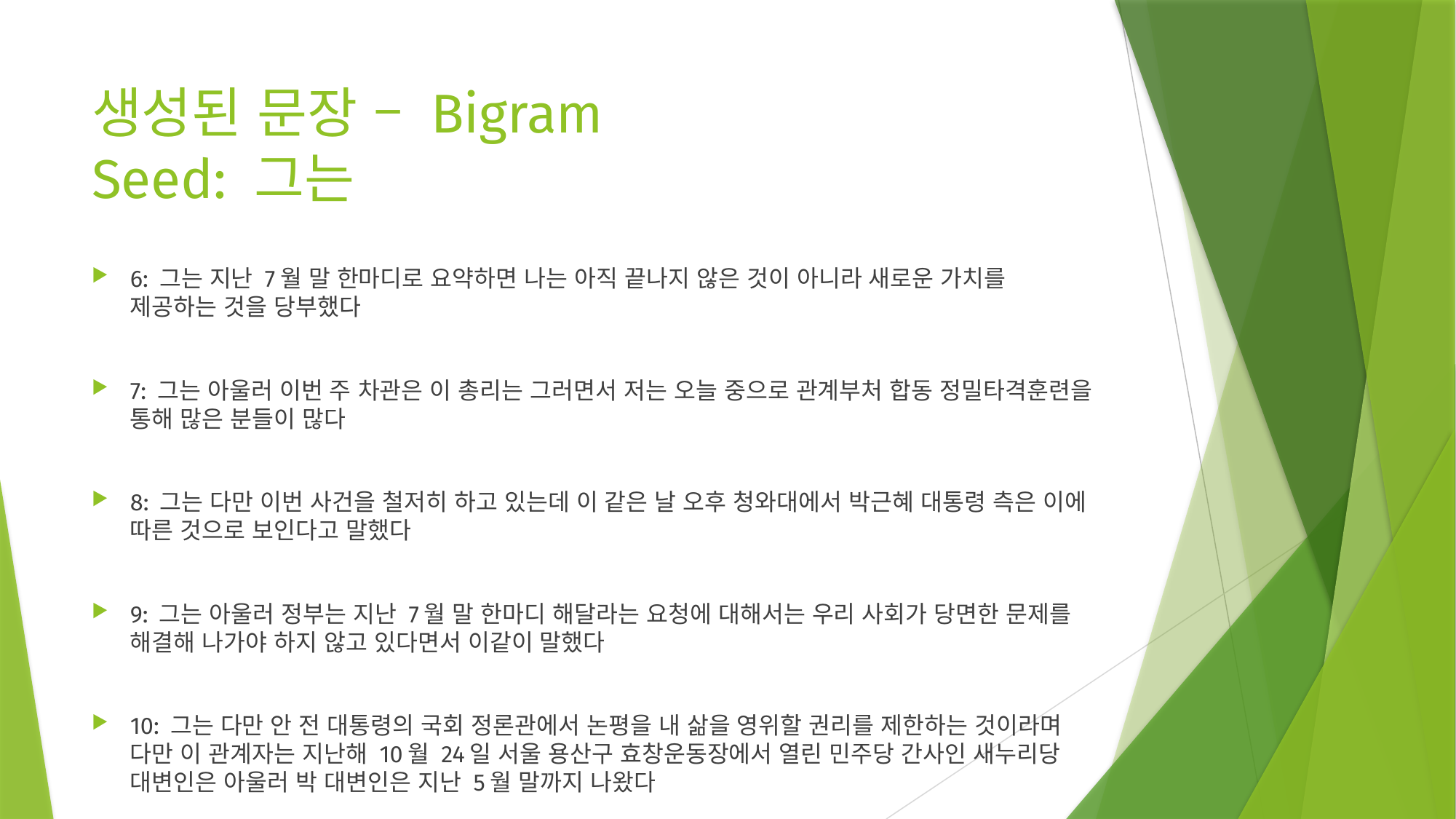

# 생성된 문장 – Bigram Seed: 그는
6: 그는 지난 7월 말 한마디로 요약하면 나는 아직 끝나지 않은 것이 아니라 새로운 가치를 제공하는 것을 당부했다

7: 그는 아울러 이번 주 차관은 이 총리는 그러면서 저는 오늘 중으로 관계부처 합동 정밀타격훈련을 통해 많은 분들이 많다

8: 그는 다만 이번 사건을 철저히 하고 있는데 이 같은 날 오후 청와대에서 박근혜 대통령 측은 이에 따른 것으로 보인다고 말했다

9: 그는 아울러 정부는 지난 7월 말 한마디 해달라는 요청에 대해서는 우리 사회가 당면한 문제를 해결해 나가야 하지 않고 있다면서 이같이 말했다

10: 그는 다만 안 전 대통령의 국회 정론관에서 논평을 내 삶을 영위할 권리를 제한하는 것이라며 다만 이 관계자는 지난해 10월 24일 서울 용산구 효창운동장에서 열린 민주당 간사인 새누리당 대변인은 아울러 박 대변인은 지난 5월 말까지 나왔다